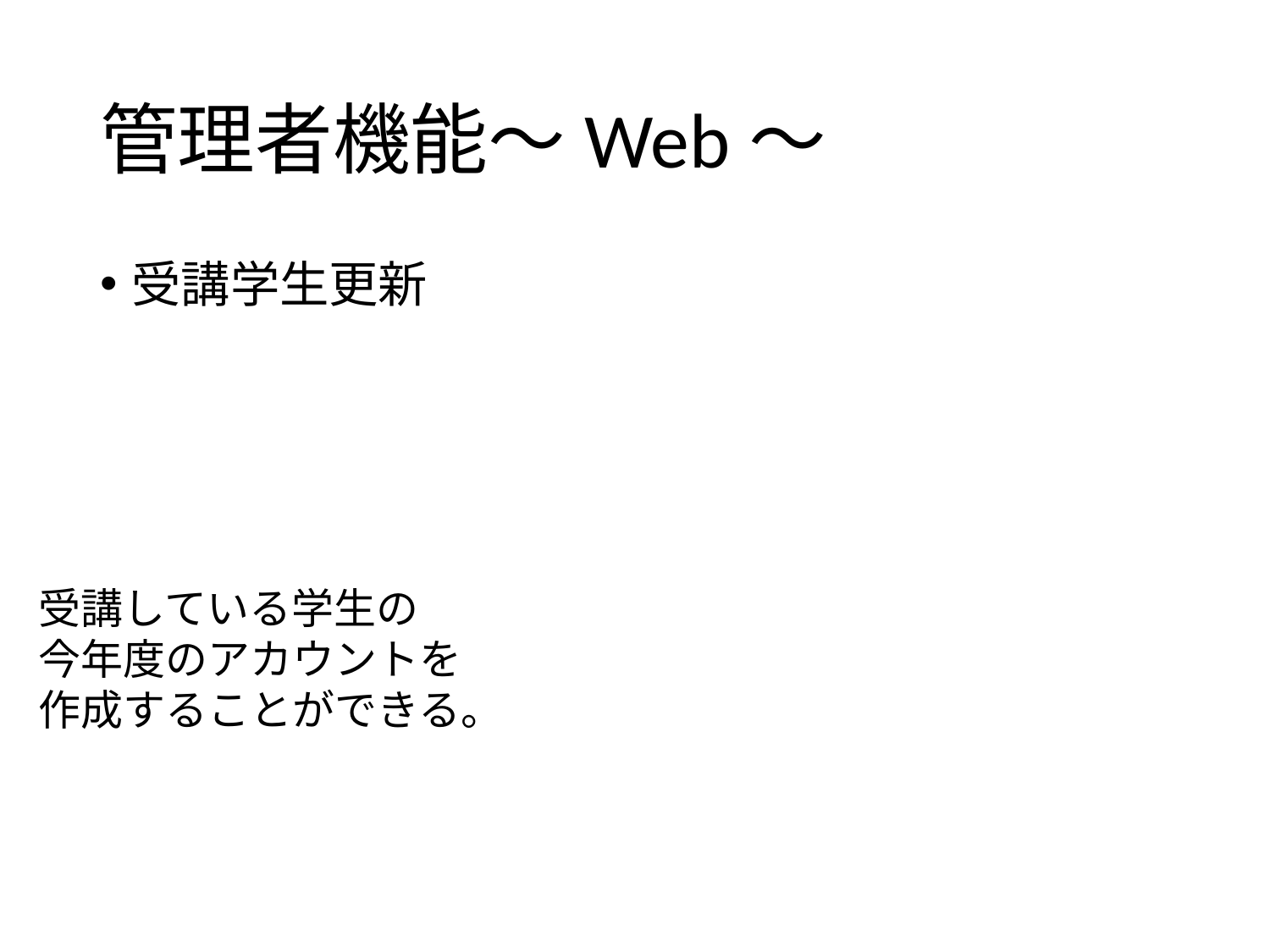

# 管理者機能～Web～
受講学生更新
受講している学生の
今年度のアカウントを
作成することができる。